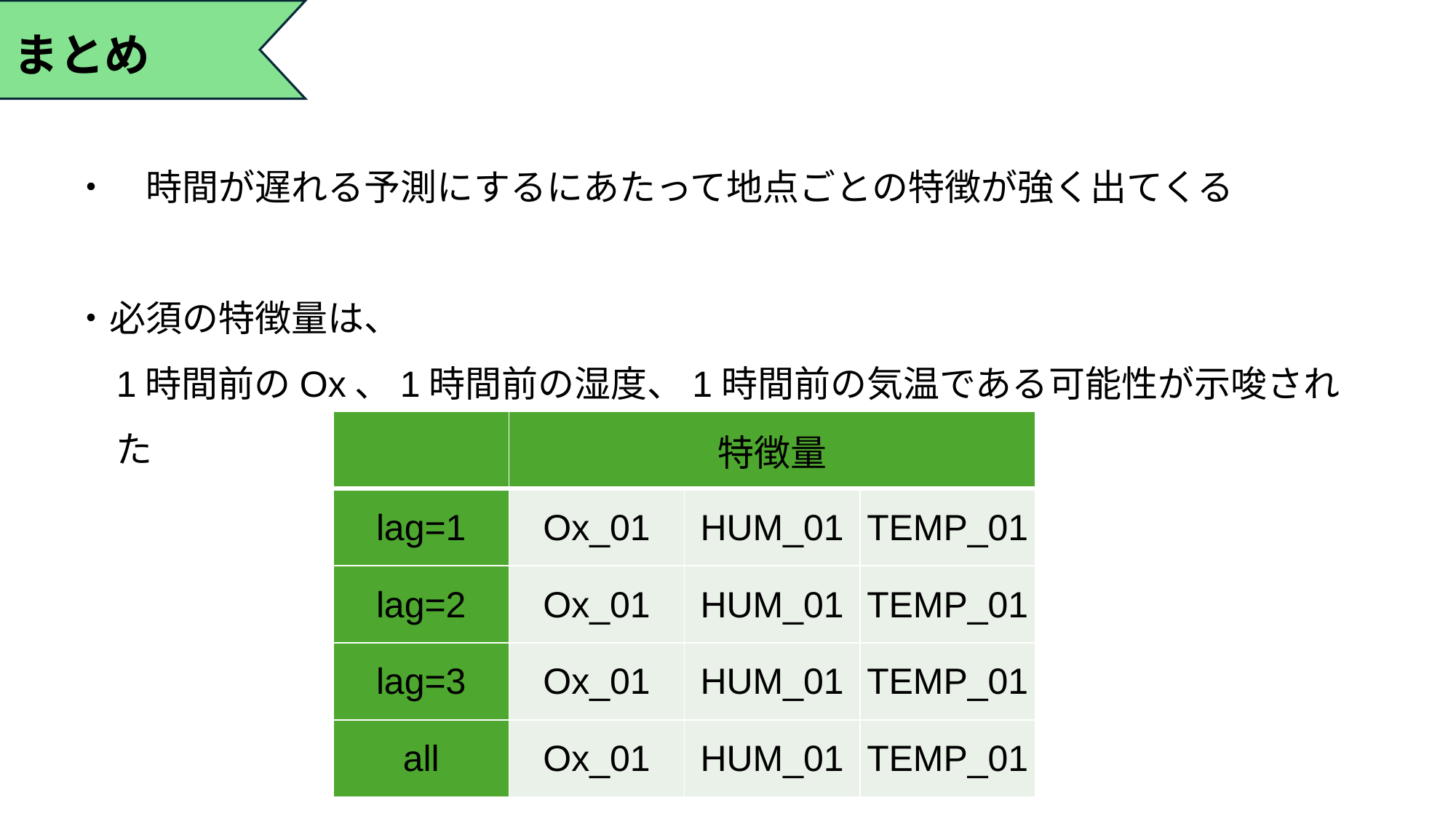

まとめ
・　時間が遅れる予測にするにあたって地点ごとの特徴が強く出てくる

・必須の特徴量は、
1時間前のOx、1時間前の湿度、1時間前の気温である可能性が示唆された
|  | 特徴量 |  |  |
| --- | --- | --- | --- |
| lag=1 | Ox\_01 | HUM\_01 | TEMP\_01 |
| lag=2 | Ox\_01 | HUM\_01 | TEMP\_01 |
| lag=3 | Ox\_01 | HUM\_01 | TEMP\_01 |
| all | Ox\_01 | HUM\_01 | TEMP\_01 |